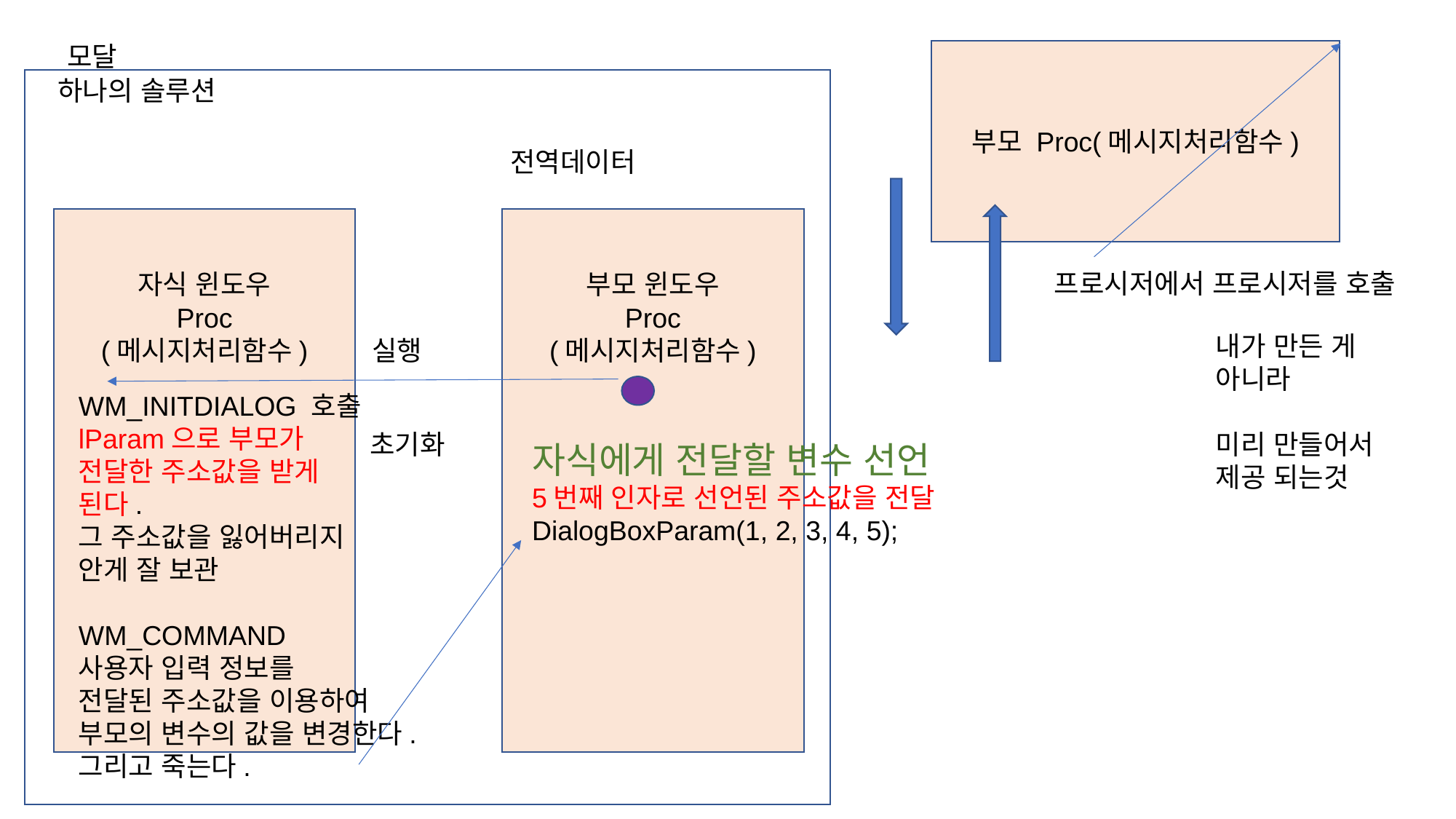

모달
부모 Proc(메시지처리함수)
하나의 솔루션

전역데이터

자식 윈도우
Proc
(메시지처리함수)

부모 윈도우
Proc
(메시지처리함수)

프로시저에서 프로시저를 호출
내가 만든 게
아니라

미리 만들어서
제공 되는것

실행

WM_INITDIALOG 호출
lParam으로 부모가
전달한 주소값을 받게
된다.
그 주소값을 잃어버리지
안게 잘 보관

WM_COMMAND
사용자 입력 정보를
전달된 주소값을 이용하여
부모의 변수의 값을 변경한다.
그리고 죽는다.
초기화
자식에게 전달할 변수 선언
5번째 인자로 선언된 주소값을 전달
DialogBoxParam(1, 2, 3, 4, 5);